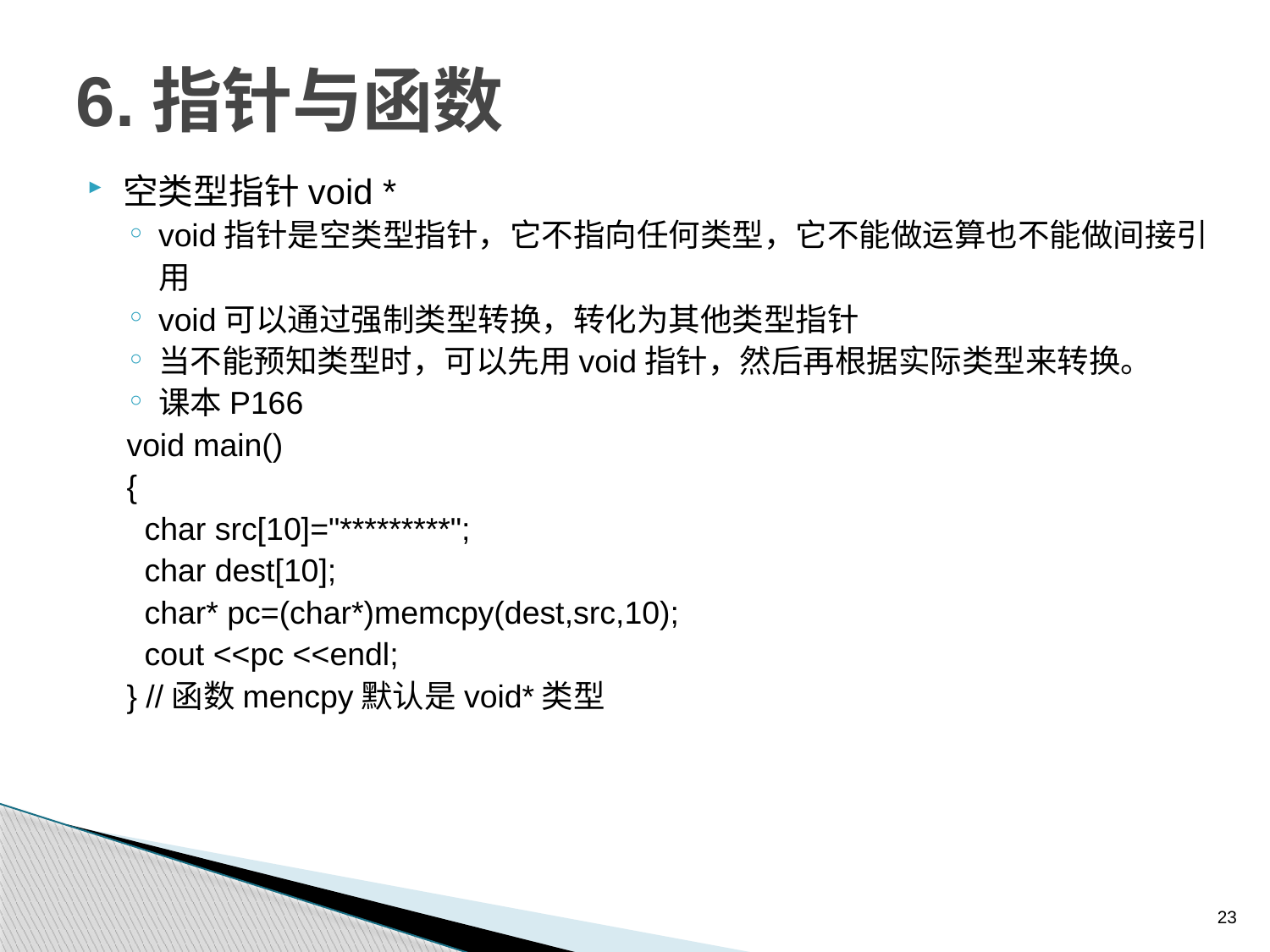

# 6.指针与函数
空类型指针void *
void指针是空类型指针，它不指向任何类型，它不能做运算也不能做间接引用
void可以通过强制类型转换，转化为其他类型指针
当不能预知类型时，可以先用void指针，然后再根据实际类型来转换。
课本P166
void main()
{
  char src[10]="*********";
  char dest[10];
  char* pc=(char*)memcpy(dest,src,10);
  cout <<pc <<endl;
} //函数mencpy默认是void*类型

23